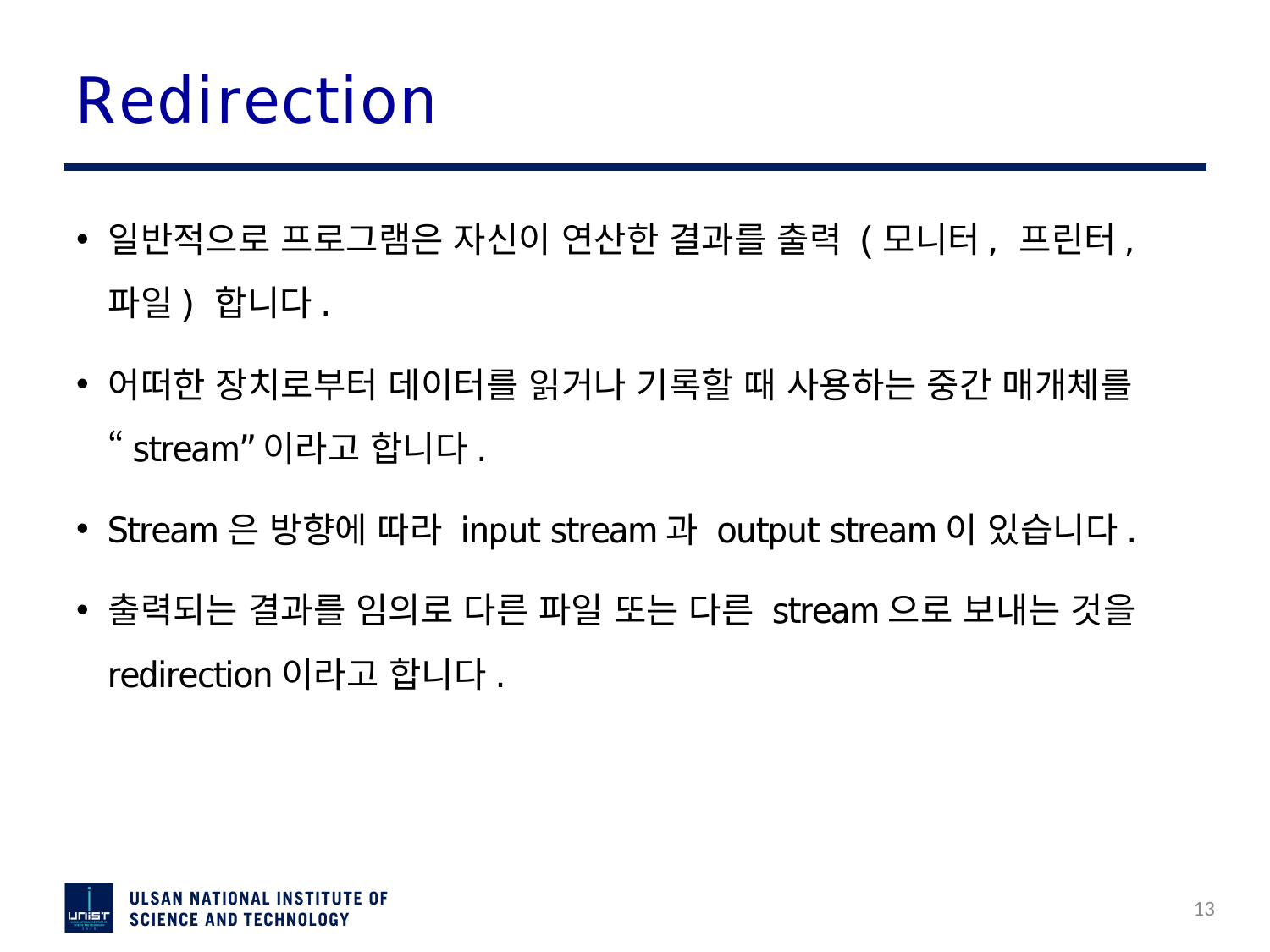

# Redirection
일반적으로 프로그램은 자신이 연산한 결과를 출력 (모니터, 프린터, 파일) 합니다.
어떠한 장치로부터 데이터를 읽거나 기록할 때 사용하는 중간 매개체를 “stream”이라고 합니다.
Stream은 방향에 따라 input stream과 output stream이 있습니다.
출력되는 결과를 임의로 다른 파일 또는 다른 stream으로 보내는 것을 redirection이라고 합니다.